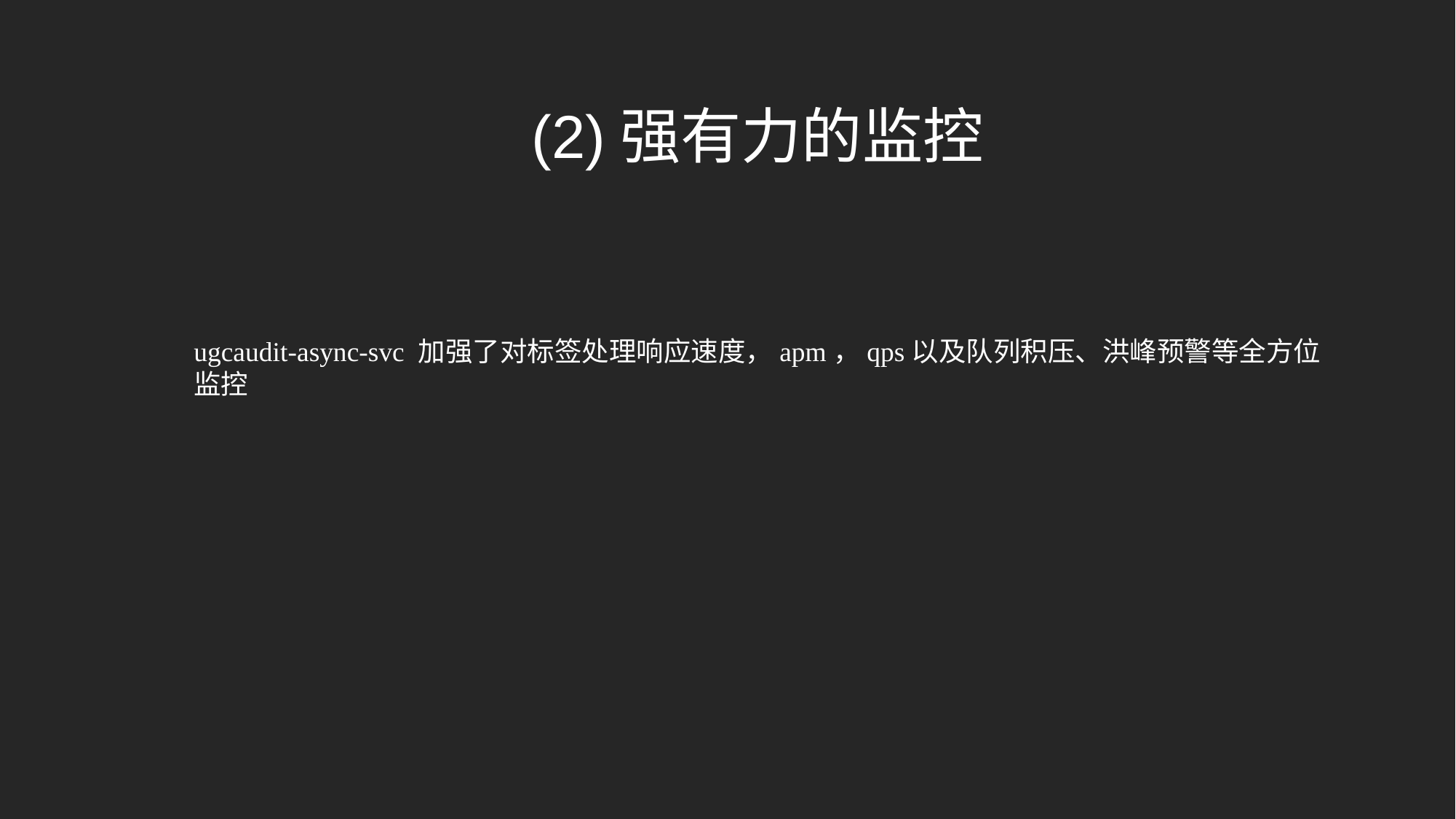

(2)强有力的监控

ugcaudit-async-svc 加强了对标签处理响应速度，apm，qps以及队列积压、洪峰预警等全方位监控